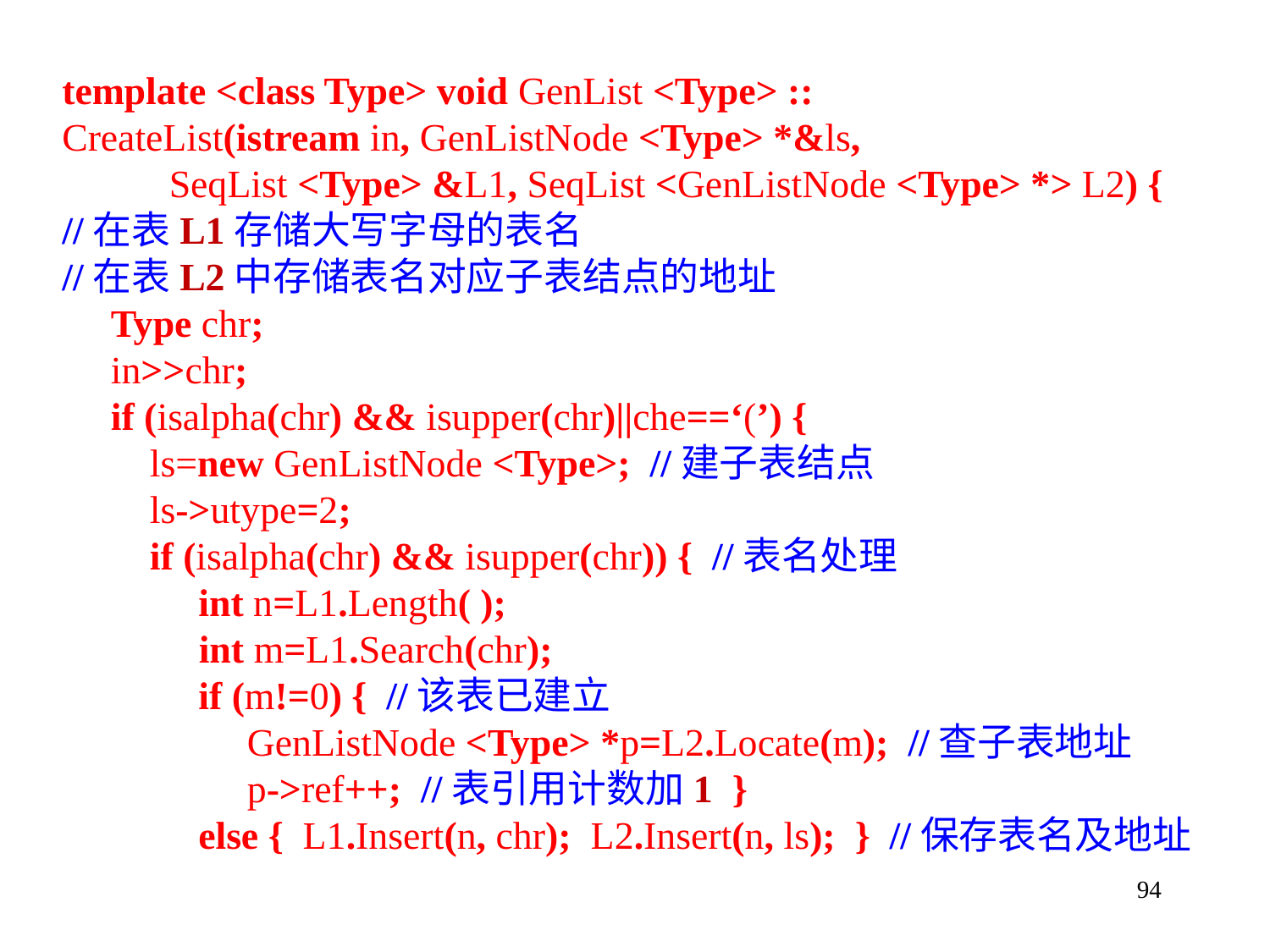

template <class Type> void GenList <Type> ::
CreateList(istream in, GenListNode <Type> *&ls,
           SeqList <Type> &L1, SeqList <GenListNode <Type> *> L2) {
//在表L1存储大写字母的表名
//在表L2中存储表名对应子表结点的地址
     Type chr;
     in>>chr;
     if (isalpha(chr) && isupper(chr)||che==‘(’) {
         ls=new GenListNode <Type>;  //建子表结点
         ls->utype=2;
         if (isalpha(chr) && isupper(chr)) {  //表名处理
              int n=L1.Length( );
	 int m=L1.Search(chr);
              if (m!=0) {  //该表已建立
                   GenListNode <Type> *p=L2.Locate(m);  //查子表地址
                   p->ref++;  //表引用计数加1  }
              else {  L1.Insert(n, chr);  L2.Insert(n, ls);  }  //保存表名及地址
94